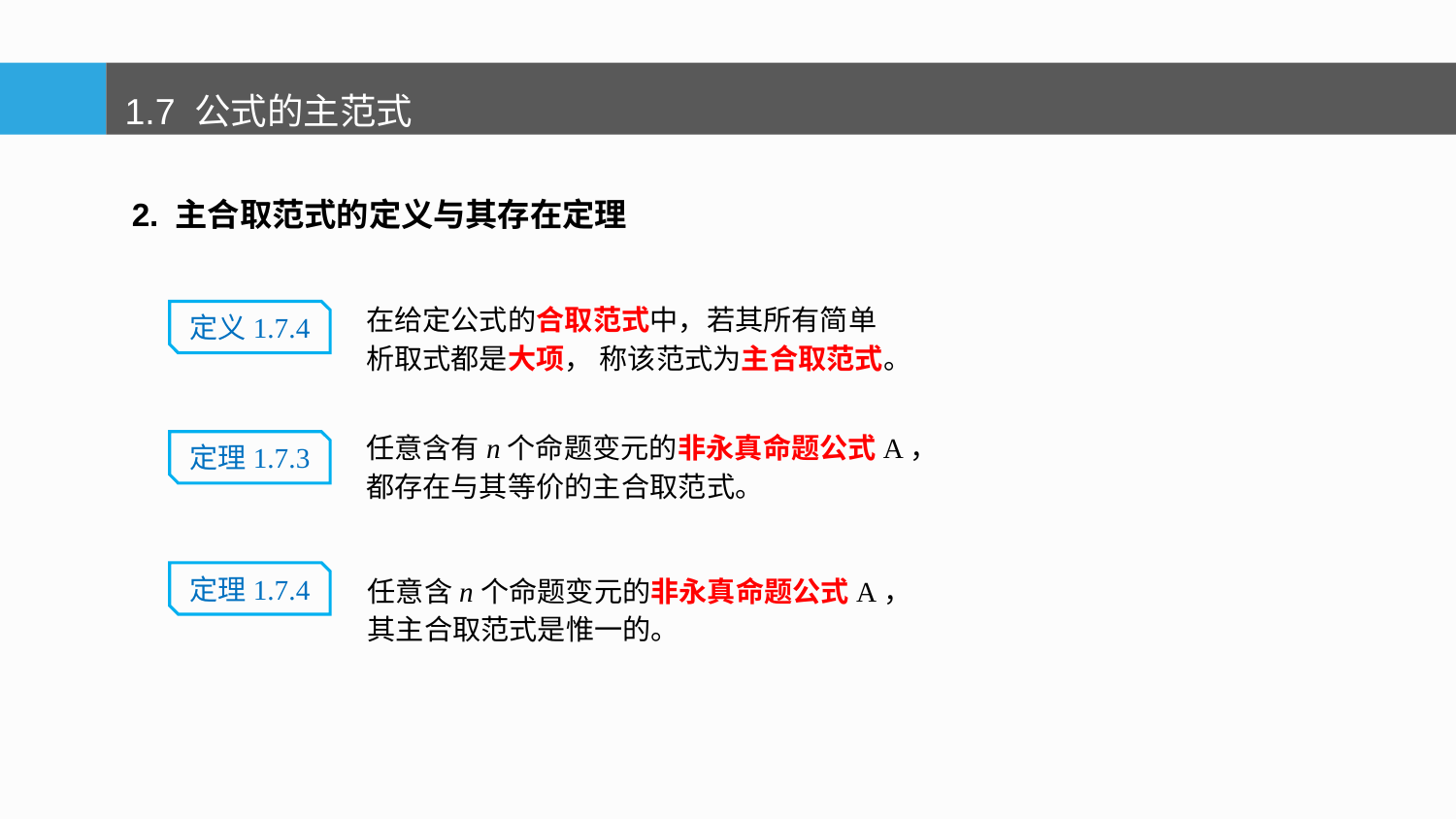

1.7 公式的主范式

2. 主合取范式的定义与其存在定理
在给定公式的合取范式中，若其所有简单
析取式都是大项， 称该范式为主合取范式。
定义1.7.4
任意含有n个命题变元的非永真命题公式A，
都存在与其等价的主合取范式。

定理1.7.3
任意含n个命题变元的非永真命题公式A，
其主合取范式是惟一的。

定理1.7.4